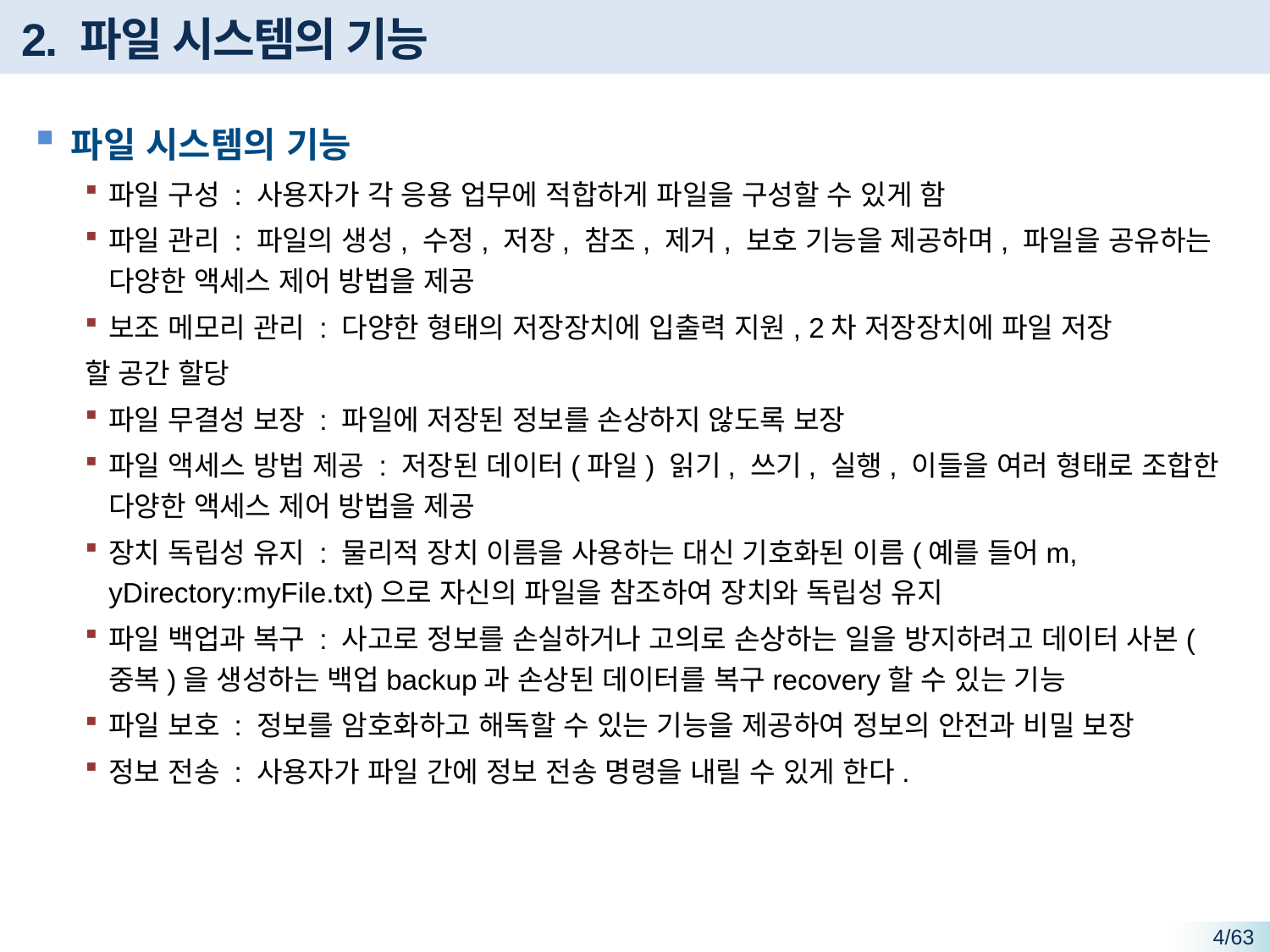

# 2. 파일 시스템의 기능
파일 시스템의 기능
파일 구성 : 사용자가 각 응용 업무에 적합하게 파일을 구성할 수 있게 함
파일 관리 : 파일의 생성, 수정, 저장, 참조, 제거, 보호 기능을 제공하며, 파일을 공유하는 다양한 액세스 제어 방법을 제공
보조 메모리 관리 : 다양한 형태의 저장장치에 입출력 지원, 2차 저장장치에 파일 저장
할 공간 할당
파일 무결성 보장 : 파일에 저장된 정보를 손상하지 않도록 보장
파일 액세스 방법 제공 : 저장된 데이터(파일) 읽기, 쓰기, 실행, 이들을 여러 형태로 조합한 다양한 액세스 제어 방법을 제공
장치 독립성 유지 : 물리적 장치 이름을 사용하는 대신 기호화된 이름(예를 들어m, yDirectory:myFile.txt)으로 자신의 파일을 참조하여 장치와 독립성 유지
파일 백업과 복구 : 사고로 정보를 손실하거나 고의로 손상하는 일을 방지하려고 데이터 사본(중복)을 생성하는 백업backup과 손상된 데이터를 복구recovery할 수 있는 기능
파일 보호 : 정보를 암호화하고 해독할 수 있는 기능을 제공하여 정보의 안전과 비밀 보장
정보 전송 : 사용자가 파일 간에 정보 전송 명령을 내릴 수 있게 한다.